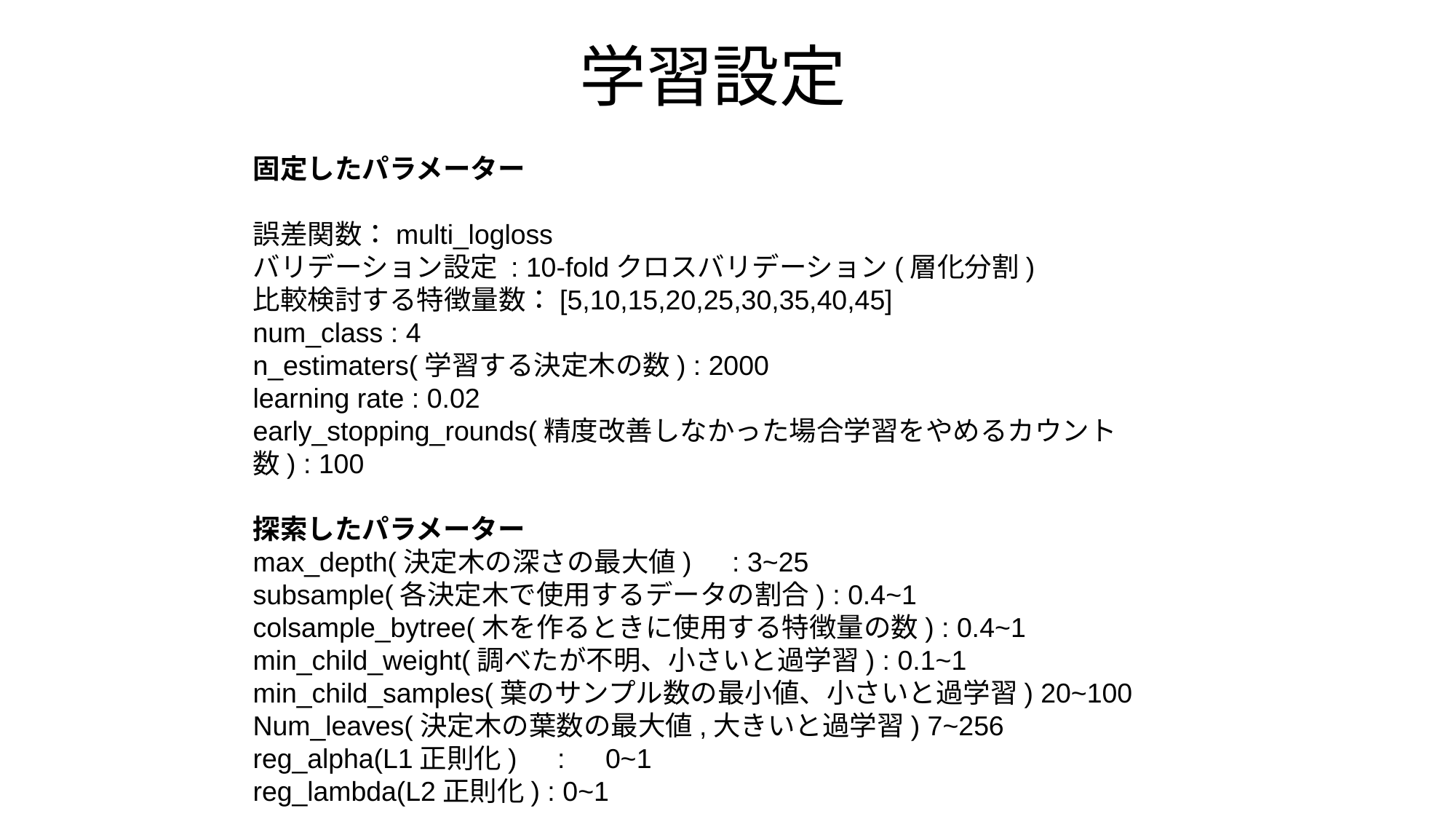

# 学習設定
固定したパラメーター

誤差関数：multi_logloss
バリデーション設定 : 10-foldクロスバリデーション(層化分割)
比較検討する特徴量数：[5,10,15,20,25,30,35,40,45]
num_class : 4
n_estimaters(学習する決定木の数) : 2000
learning rate : 0.02
early_stopping_rounds(精度改善しなかった場合学習をやめるカウント数) : 100

探索したパラメーター
max_depth(決定木の深さの最大値)　: 3~25
subsample(各決定木で使用するデータの割合) : 0.4~1
colsample_bytree(木を作るときに使用する特徴量の数) : 0.4~1
min_child_weight(調べたが不明、小さいと過学習) : 0.1~1
min_child_samples(葉のサンプル数の最小値、小さいと過学習) 20~100
Num_leaves(決定木の葉数の最大値,大きいと過学習) 7~256
reg_alpha(L1正則化)　:　0~1
reg_lambda(L2正則化) : 0~1